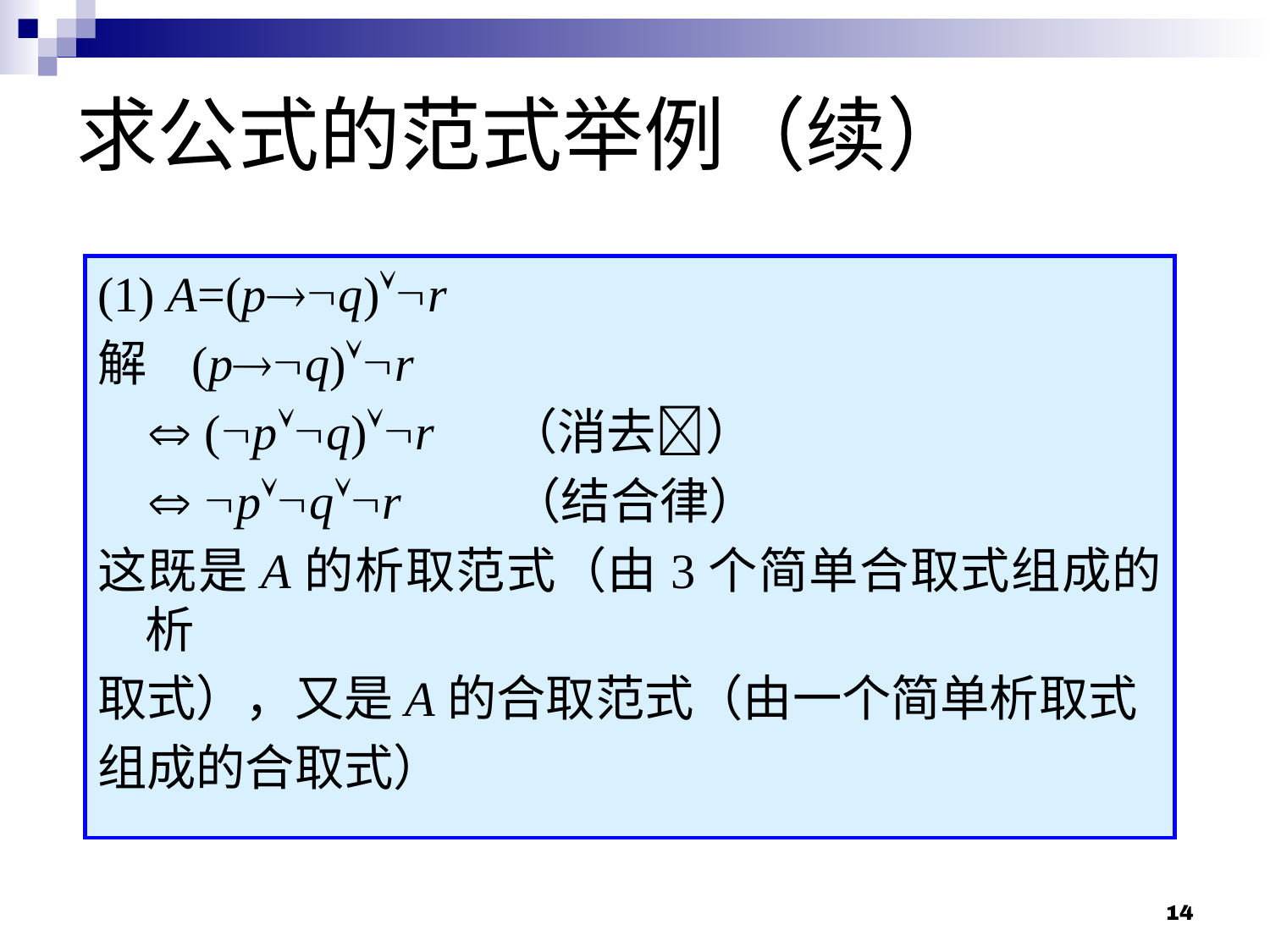

# 求公式的范式举例（续）
(1) A=(p→¬q)∨¬r
解   (p→¬q)∨¬r
    ⇔ (¬p∨¬q)∨¬r     （消去→）
    ⇔ ¬p∨¬q∨¬r        （结合律）
这既是A的析取范式（由3个简单合取式组成的析
取式），又是A的合取范式（由一个简单析取式
组成的合取式）
14